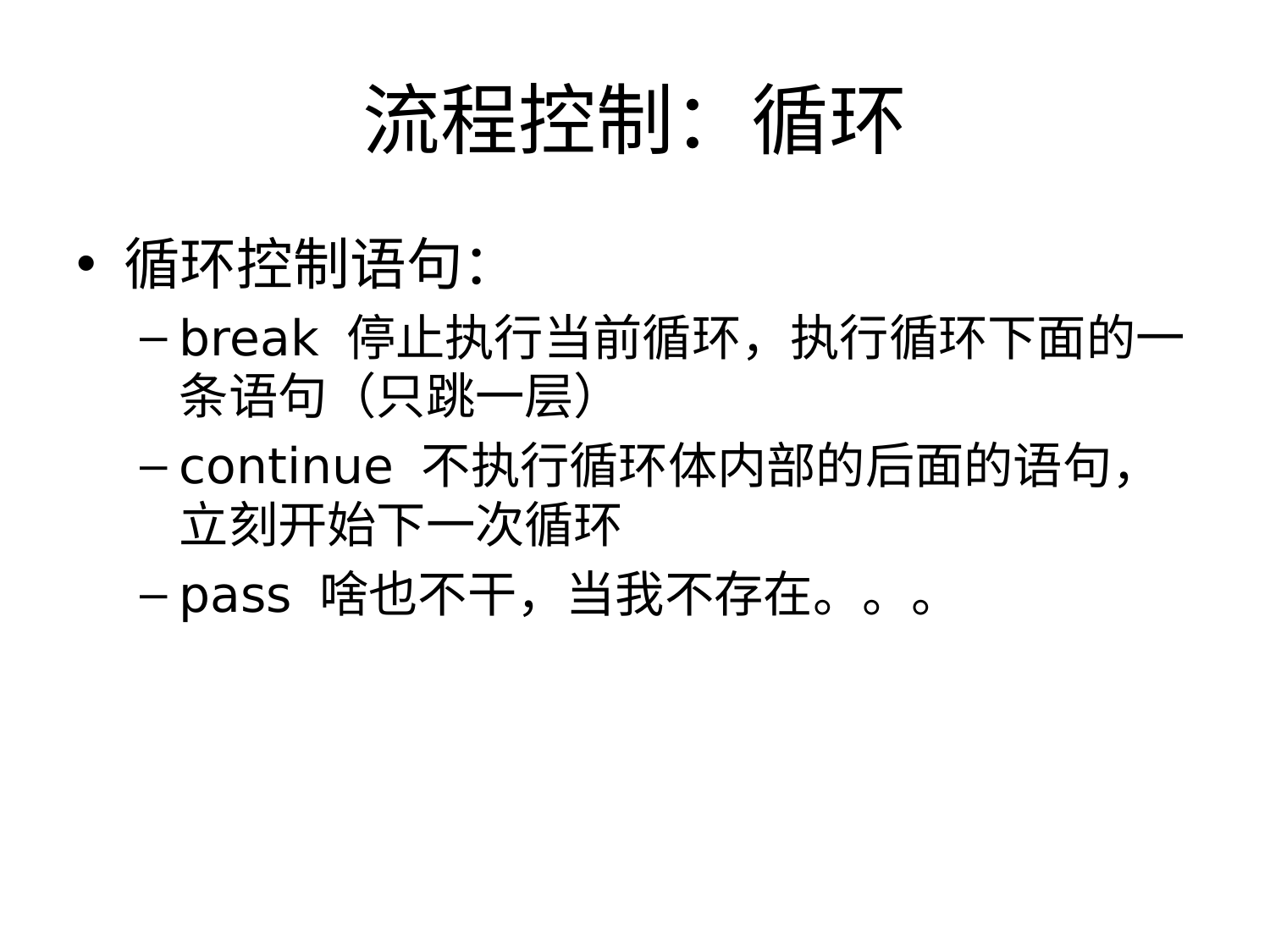

# 流程控制：循环
循环控制语句：
break 停止执行当前循环，执行循环下面的一条语句（只跳一层）
continue 不执行循环体内部的后面的语句，立刻开始下一次循环
pass 啥也不干，当我不存在。。。